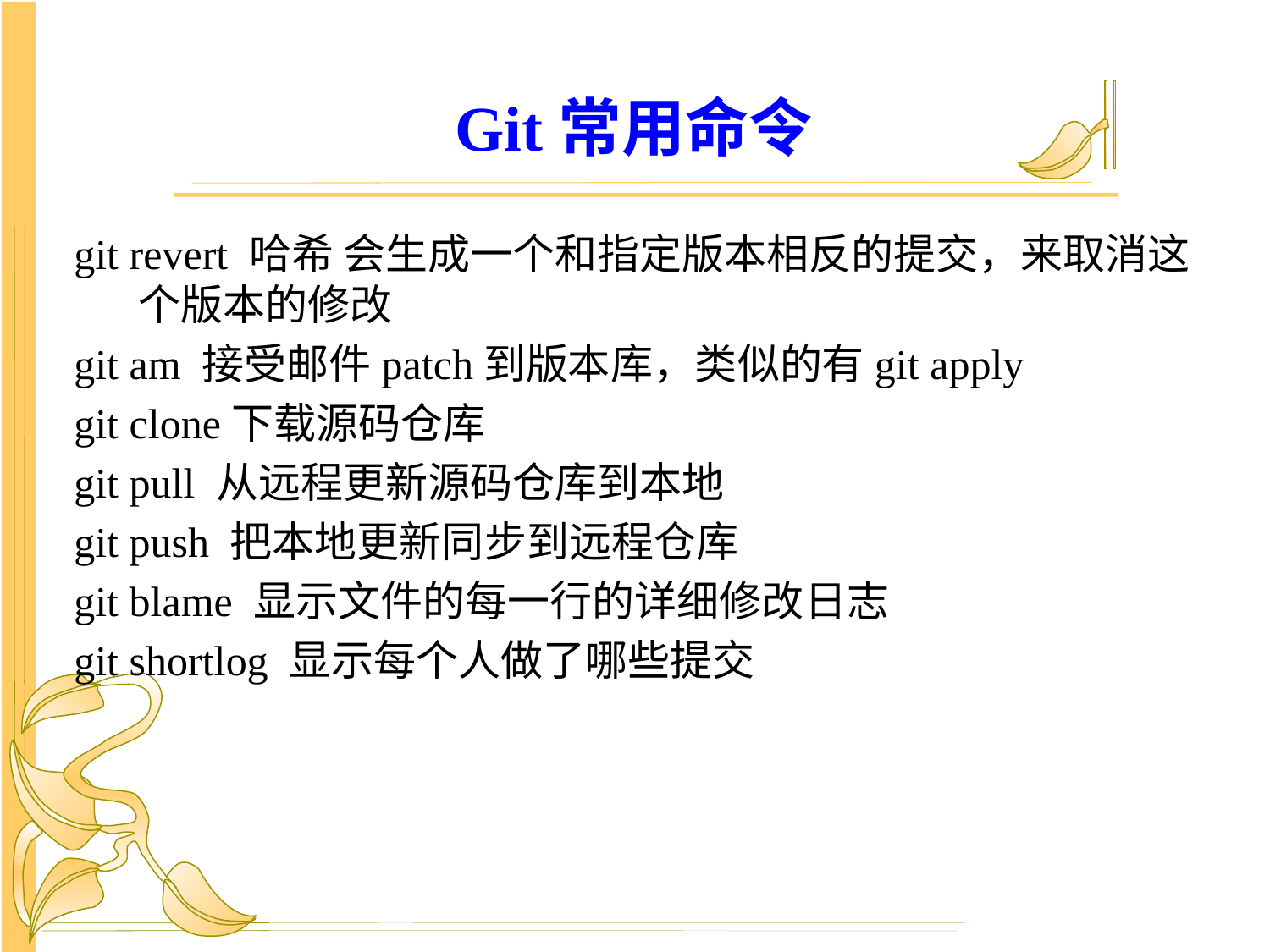

# Git常用命令
git revert 哈希 会生成一个和指定版本相反的提交，来取消这个版本的修改
git am 接受邮件patch到版本库，类似的有git apply
git clone下载源码仓库
git pull 从远程更新源码仓库到本地
git push 把本地更新同步到远程仓库
git blame 显示文件的每一行的详细修改日志
git shortlog 显示每个人做了哪些提交